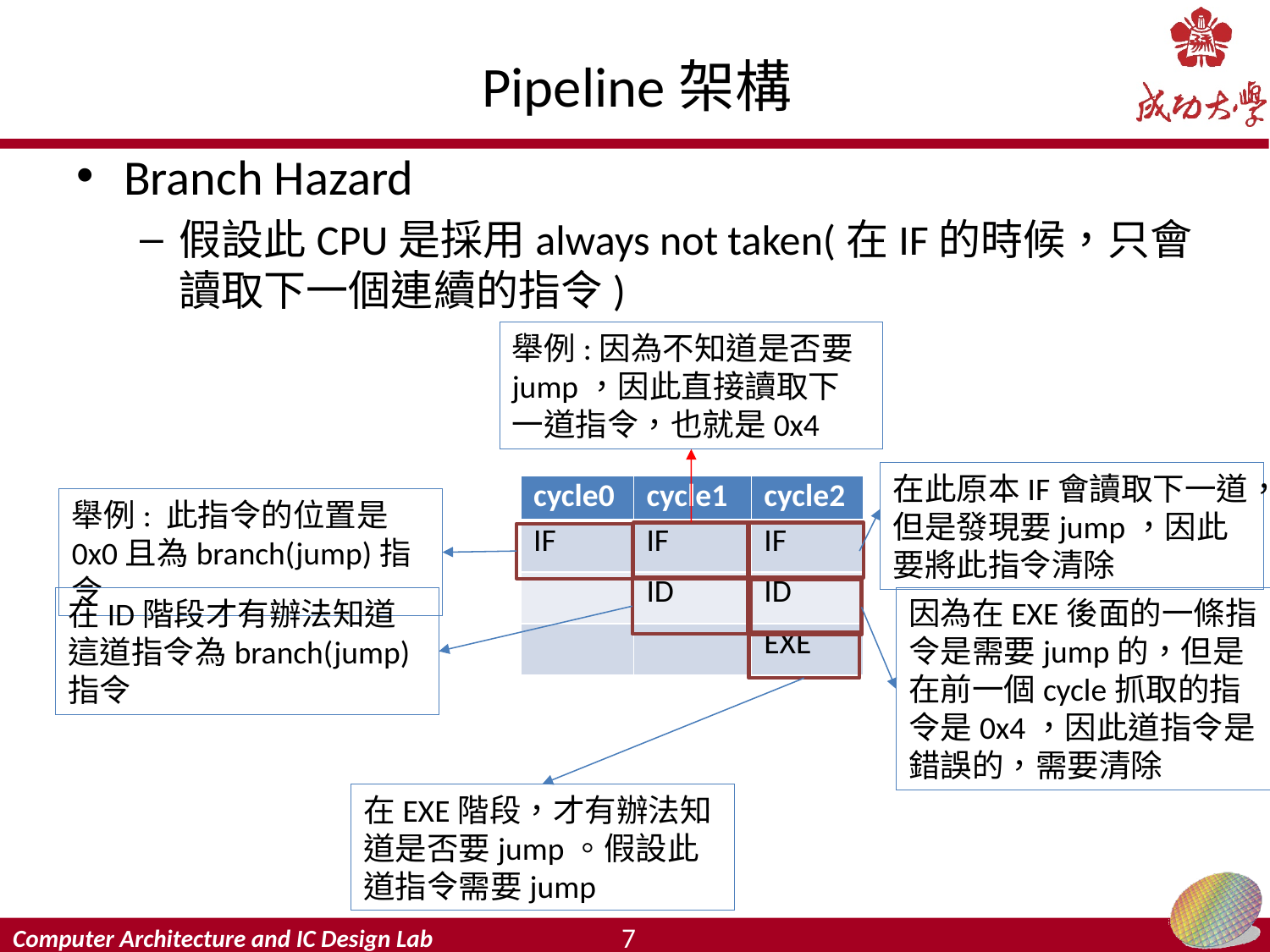

# Pipeline架構
Branch Hazard
假設此CPU是採用always not taken(在IF的時候，只會讀取下一個連續的指令)

舉例:因為不知道是否要jump，因此直接讀取下一道指令，也就是0x4
在此原本IF會讀取下一道，但是發現要jump，因此要將此指令清除
| cycle0 | cycle1 | cycle2 |
| --- | --- | --- |
| IF | IF | IF |
|  | ID | ID |
|  |  | EXE |
舉例: 此指令的位置是0x0且為branch(jump)指令

因為在EXE後面的一條指令是需要jump的，但是在前一個cycle抓取的指令是0x4，因此道指令是錯誤的，需要清除
在ID階段才有辦法知道這道指令為branch(jump)指令

在EXE階段，才有辦法知道是否要jump。假設此道指令需要jump
7